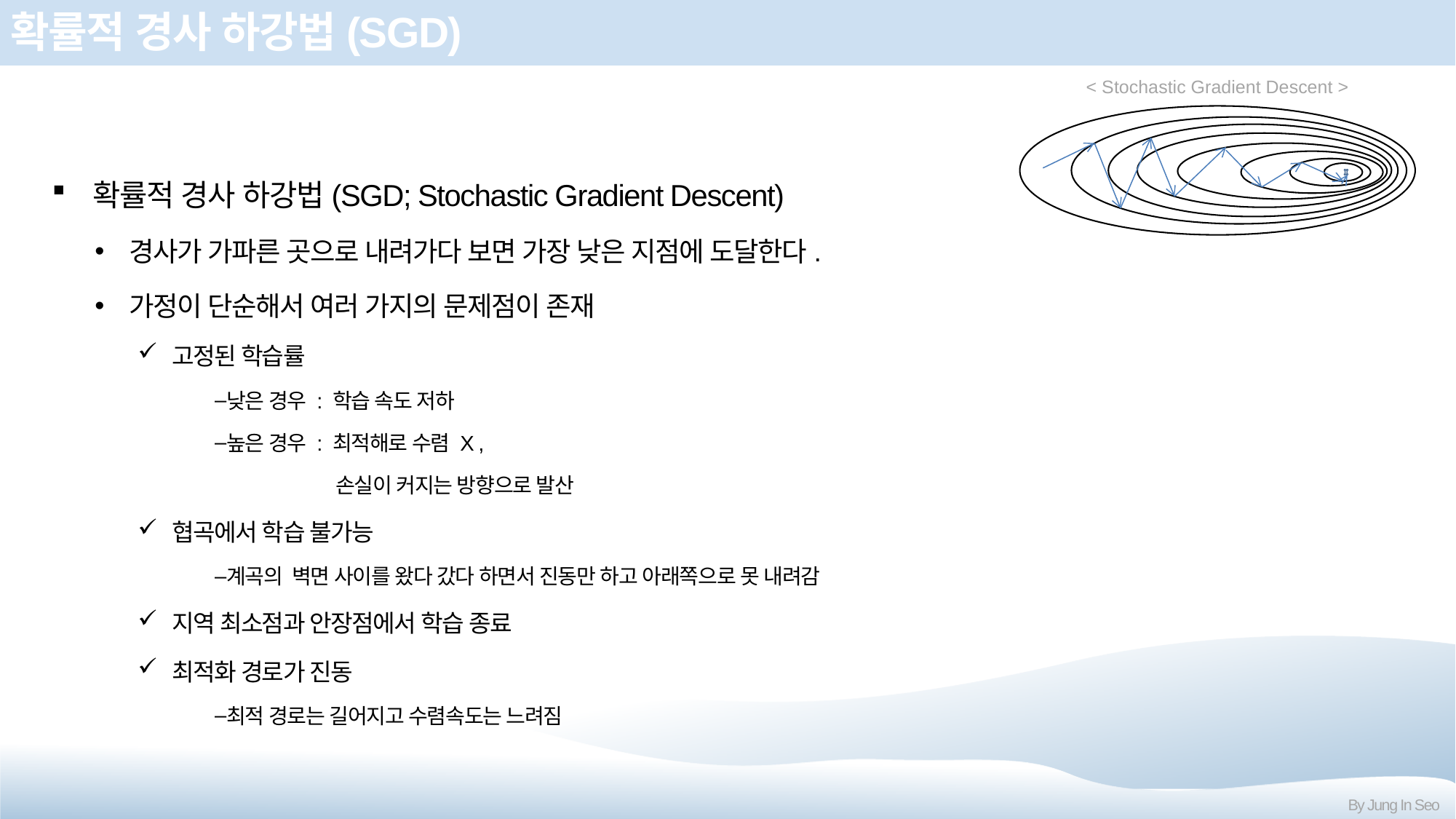

# 확률적 경사 하강법(SGD)
< Stochastic Gradient Descent >

확률적 경사 하강법(SGD; Stochastic Gradient Descent)
경사가 가파른 곳으로 내려가다 보면 가장 낮은 지점에 도달한다.
가정이 단순해서 여러 가지의 문제점이 존재
고정된 학습률
낮은 경우 : 학습 속도 저하
높은 경우 : 최적해로 수렴 X ,
	        손실이 커지는 방향으로 발산
협곡에서 학습 불가능
계곡의  벽면 사이를 왔다 갔다 하면서 진동만 하고 아래쪽으로 못 내려감
지역 최소점과 안장점에서 학습 종료
최적화 경로가 진동
최적 경로는 길어지고 수렴속도는 느려짐